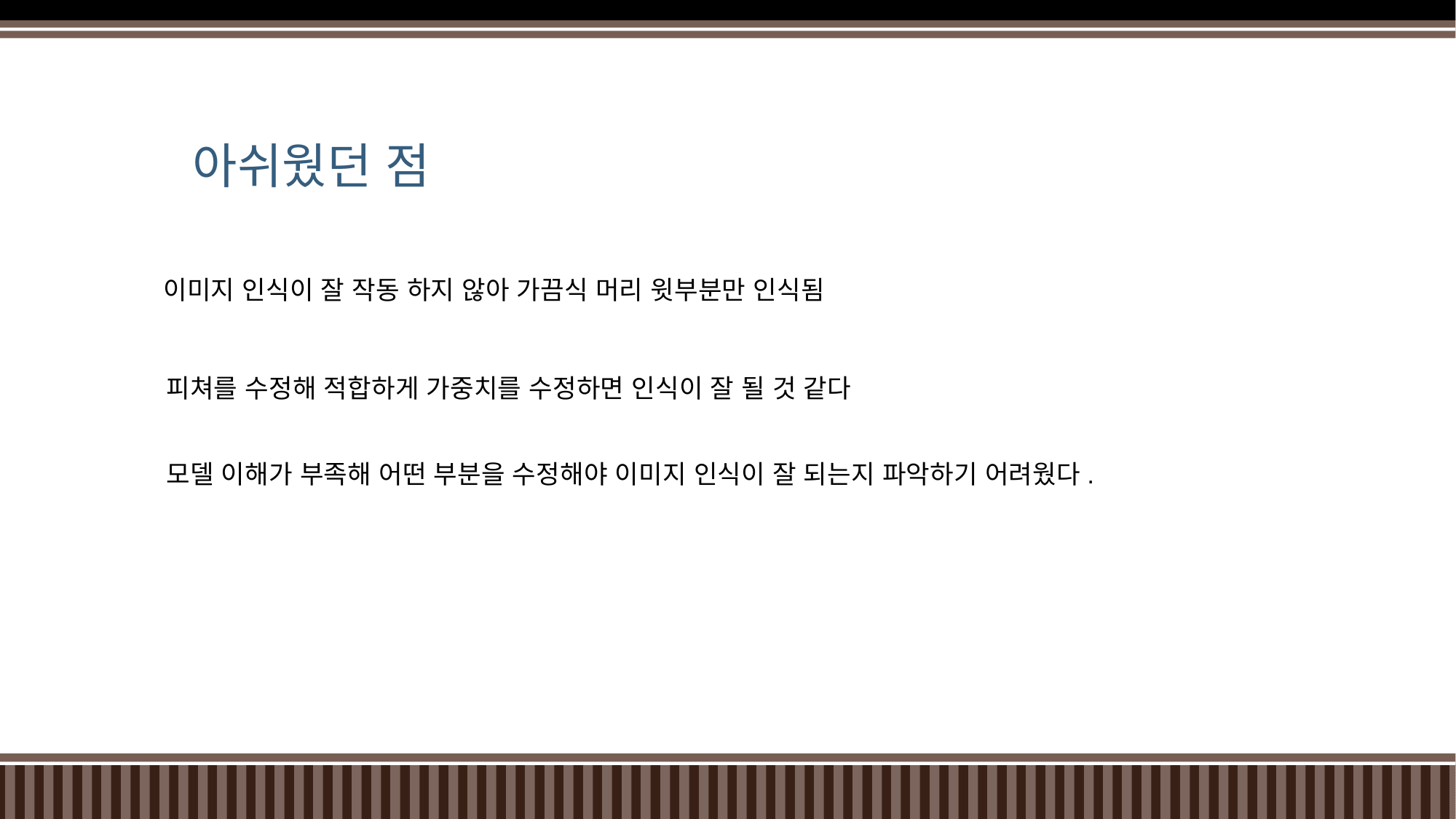

# 아쉬웠던 점
    이미지 인식이 잘 작동 하지 않아 가끔식 머리 윗부분만 인식됨

피쳐를 수정해 적합하게 가중치를 수정하면 인식이 잘 될 것 같다

모델 이해가 부족해 어떤 부분을 수정해야 이미지 인식이 잘 되는지 파악하기 어려웠다.